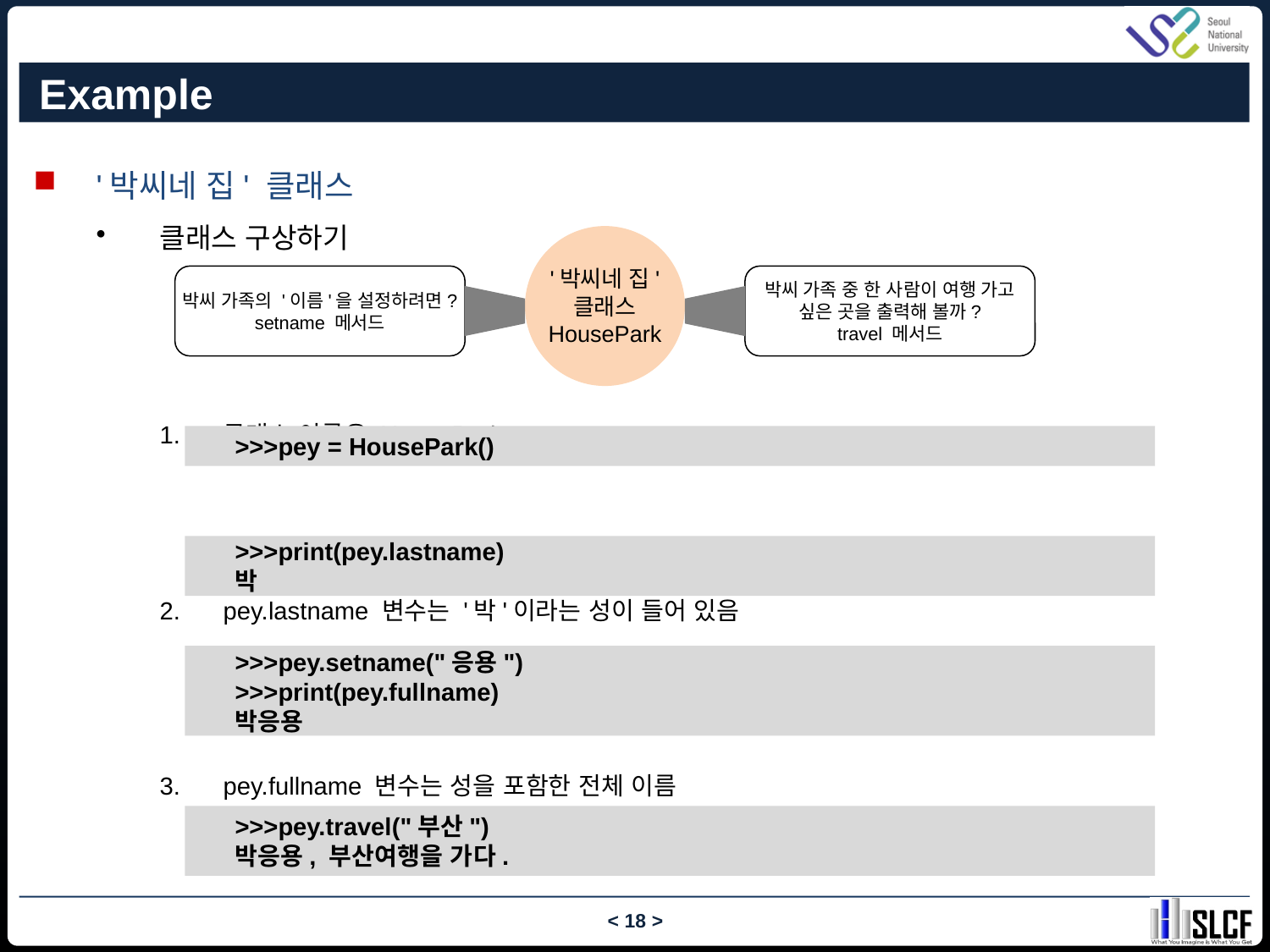

# Example
'박씨네 집' 클래스
클래스 구상하기

클래스 이름은 HousePark

pey.lastname 변수는 '박'이라는 성이 들어 있음

pey.fullname 변수는 성을 포함한 전체 이름

여행 가고 싶은 장소를 입력하면 다음과 같이 출력해주는 travel 함수
'박씨네 집'
클래스
HousePark
박씨 가족의 '이름'을 설정하려면?
setname 메서드
박씨 가족 중 한 사람이 여행 가고
싶은 곳을 출력해 볼까?
travel 메서드

>>>pey = HousePark()
>>>print(pey.lastname)
박
>>>pey.setname("응용")
>>>print(pey.fullname)
박응용
>>>pey.travel("부산")
박응용, 부산여행을 가다.